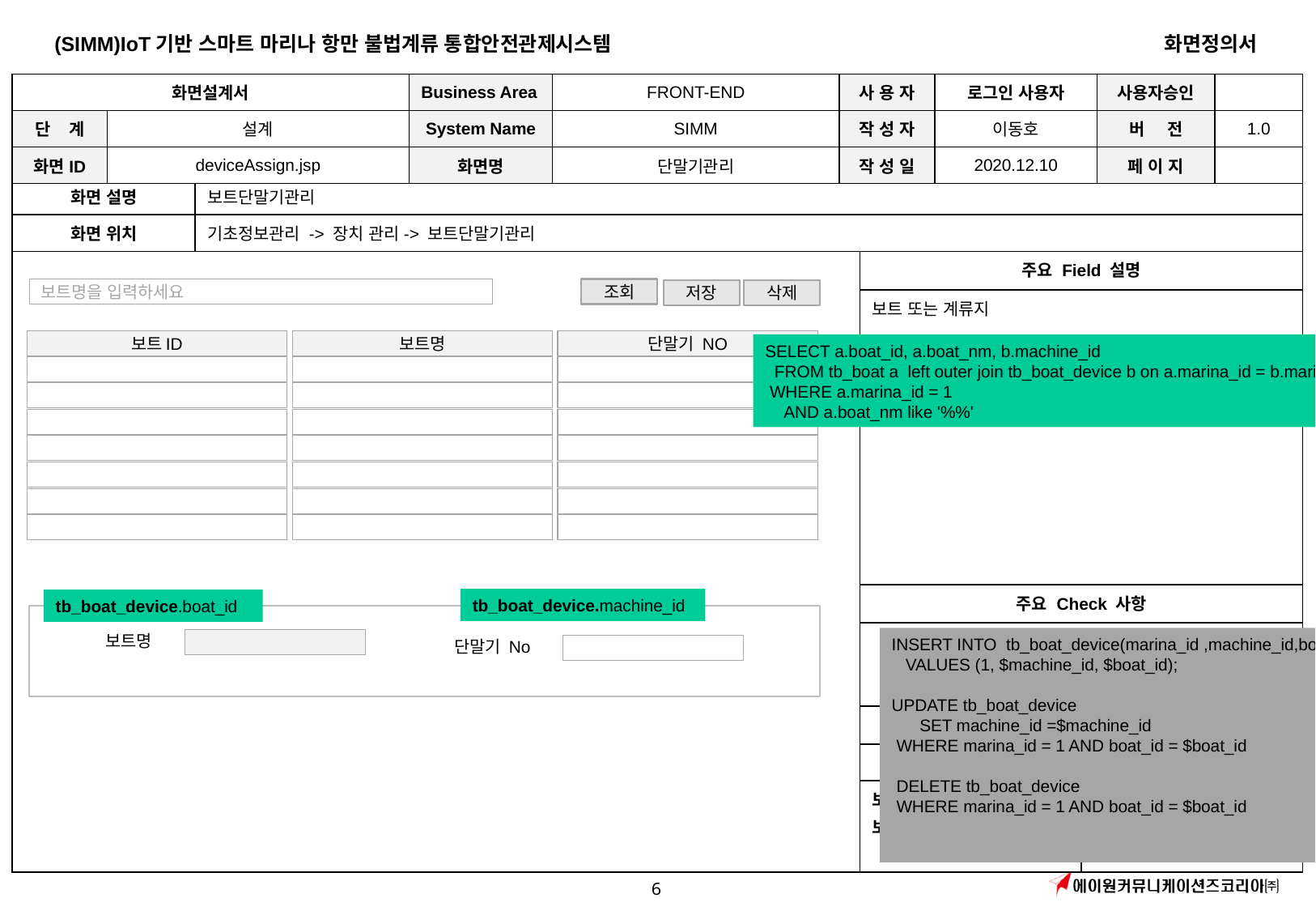

| 화면설계서 |  | Business Area | FRONT-END | 사 용 자 | 로그인 사용자 | 사용자승인 |  |
| --- | --- | --- | --- | --- | --- | --- | --- |
| 단 계 | 설계 | System Name | SIMM | 작 성 자 | 이동호 | 버 전 | 1.0 |
| 화면ID | deviceAssign.jsp | 화면명 | 단말기관리 | 작 성 일 | 2020.12.10 | 페 이 지 |  |
| 화면 설명 | 보트단말기관리 |  |  |
| --- | --- | --- | --- |
| 화면 위치 | 기초정보관리 -> 장치 관리-> 보트단말기관리 |  |  |
|  |  | 주요 Field 설명 |  |
|  |  | 보트 또는 계류지 |  |
|  |  | 주요 Check 사항 |  |
|  |  |  |  |
|  |  | 관련 테이블 |  |
|  |  | 테이블 명 | X테이블 ID |
|  |  | 보트 단말기 보트 | tb\_boat\_device TB\_BOAT |
보트명을 입력하세요
조회
저장
삭제
보트ID
보트명
단말기 NO

SELECT a.boat_id, a.boat_nm, b.machine_id
  FROM tb_boat a  left outer join tb_boat_device b on a.marina_id = b.marina_id AND a.boat_id = b.boat_id
 WHERE a.marina_id = 1
    AND a.boat_nm like '%%'
tb_boat_device.machine_id
tb_boat_device.boat_id

보트명
INSERT INTO  tb_boat_device(marina_id ,machine_id,boat_id)
   VALUES (1, $machine_id, $boat_id);

UPDATE tb_boat_device
      SET machine_id =$machine_id
 WHERE marina_id = 1 AND boat_id = $boat_id

 DELETE tb_boat_device
 WHERE marina_id = 1 AND boat_id = $boat_id

단말기 No